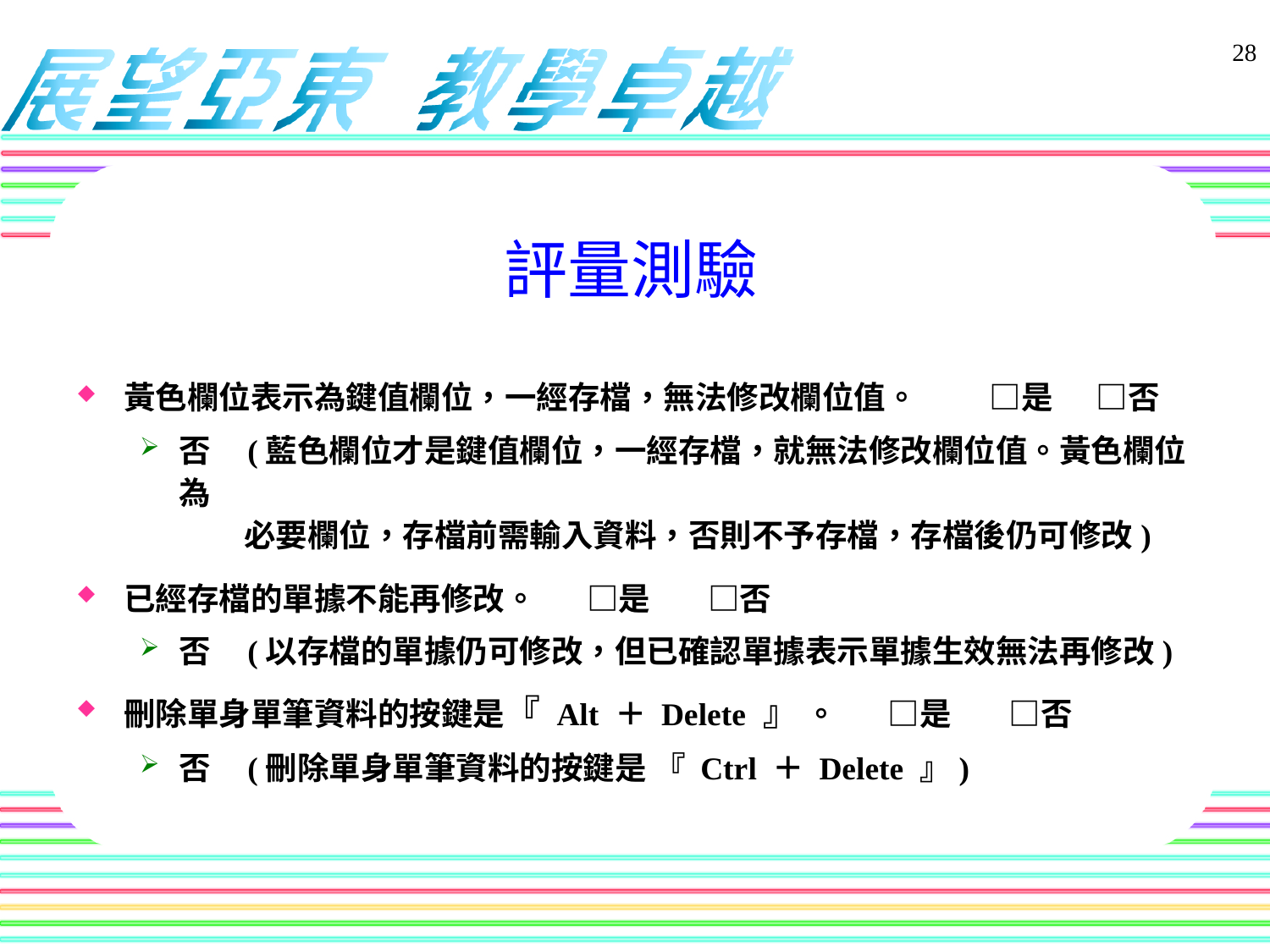

評量測驗
28
黃色欄位表示為鍵值欄位，一經存檔，無法修改欄位值。          □是      □否
否    (藍色欄位才是鍵值欄位，一經存檔，就無法修改欄位值。黃色欄位為
         必要欄位，存檔前需輸入資料，否則不予存檔，存檔後仍可修改)
已經存檔的單據不能再修改。       □是        □否
否    (以存檔的單據仍可修改，但已確認單據表示單據生效無法再修改)
刪除單身單筆資料的按鍵是『 Alt ＋ Delete 』 。       □是        □否
否    (刪除單身單筆資料的按鍵是 『 Ctrl ＋ Delete 』)